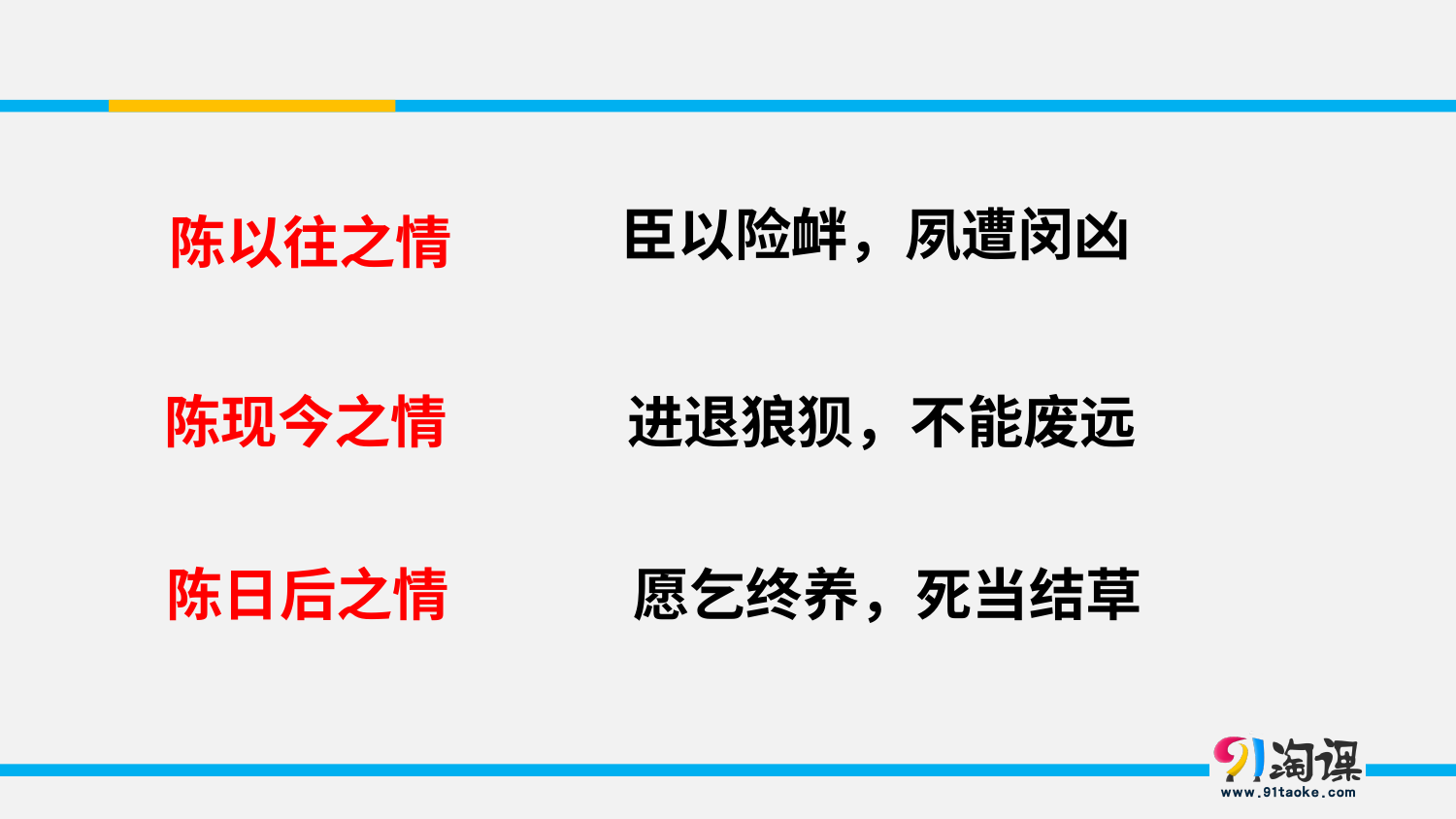

臣以险衅，夙遭闵凶
陈以往之情
陈现今之情
进退狼狈，不能废远
陈日后之情
愿乞终养，死当结草